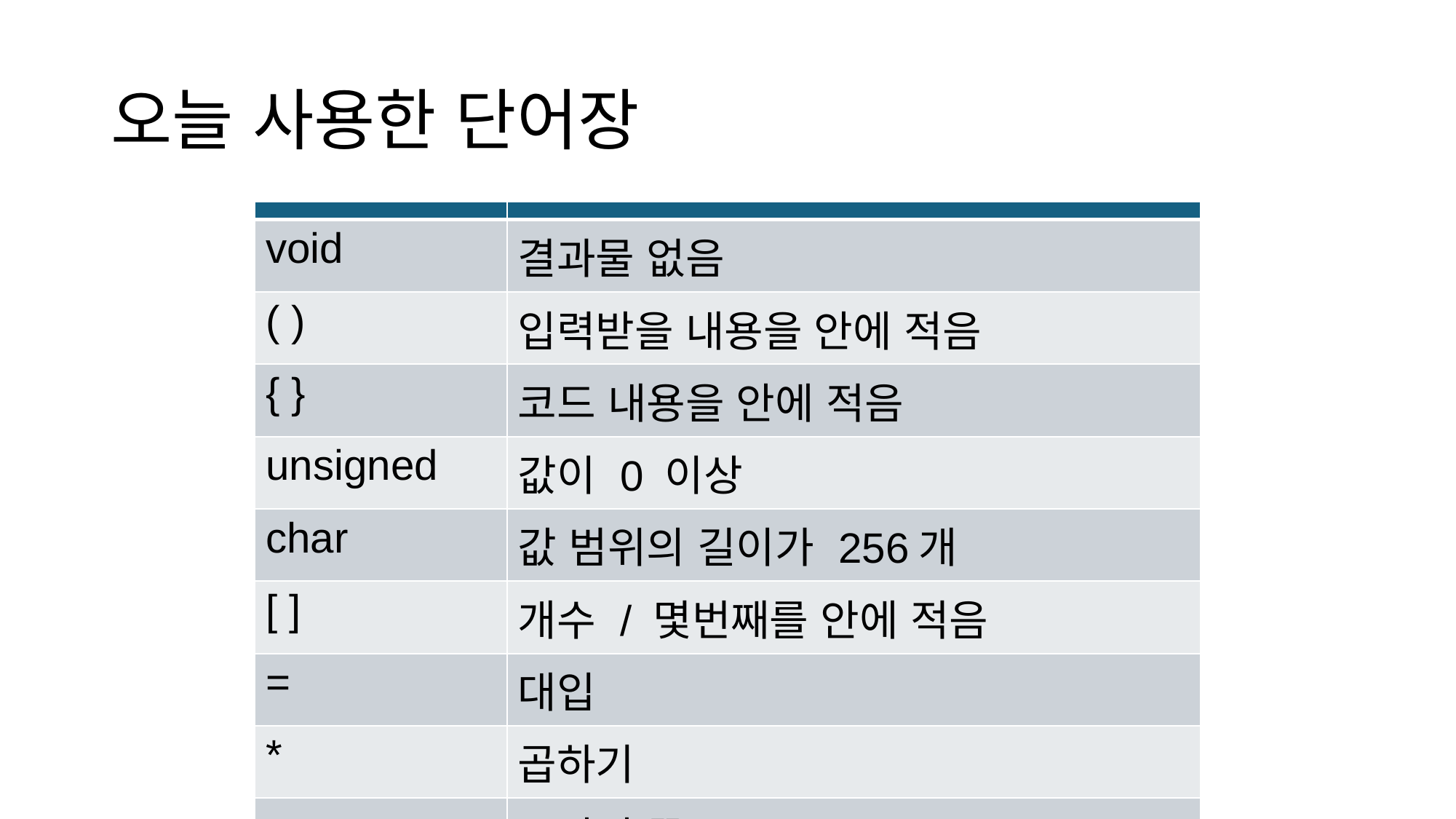

# 오늘 사용한 단어장
|  |  |
| --- | --- |
| void | 결과물 없음 |
| ( ) | 입력받을 내용을 안에 적음 |
| { } | 코드 내용을 안에 적음 |
| unsigned | 값이 0 이상 |
| char | 값 범위의 길이가 256개 |
| [ ] | 개수 / 몇번째를 안에 적음 |
| = | 대입 |
| \* | 곱하기 |
| ; | 문장의 끝 |